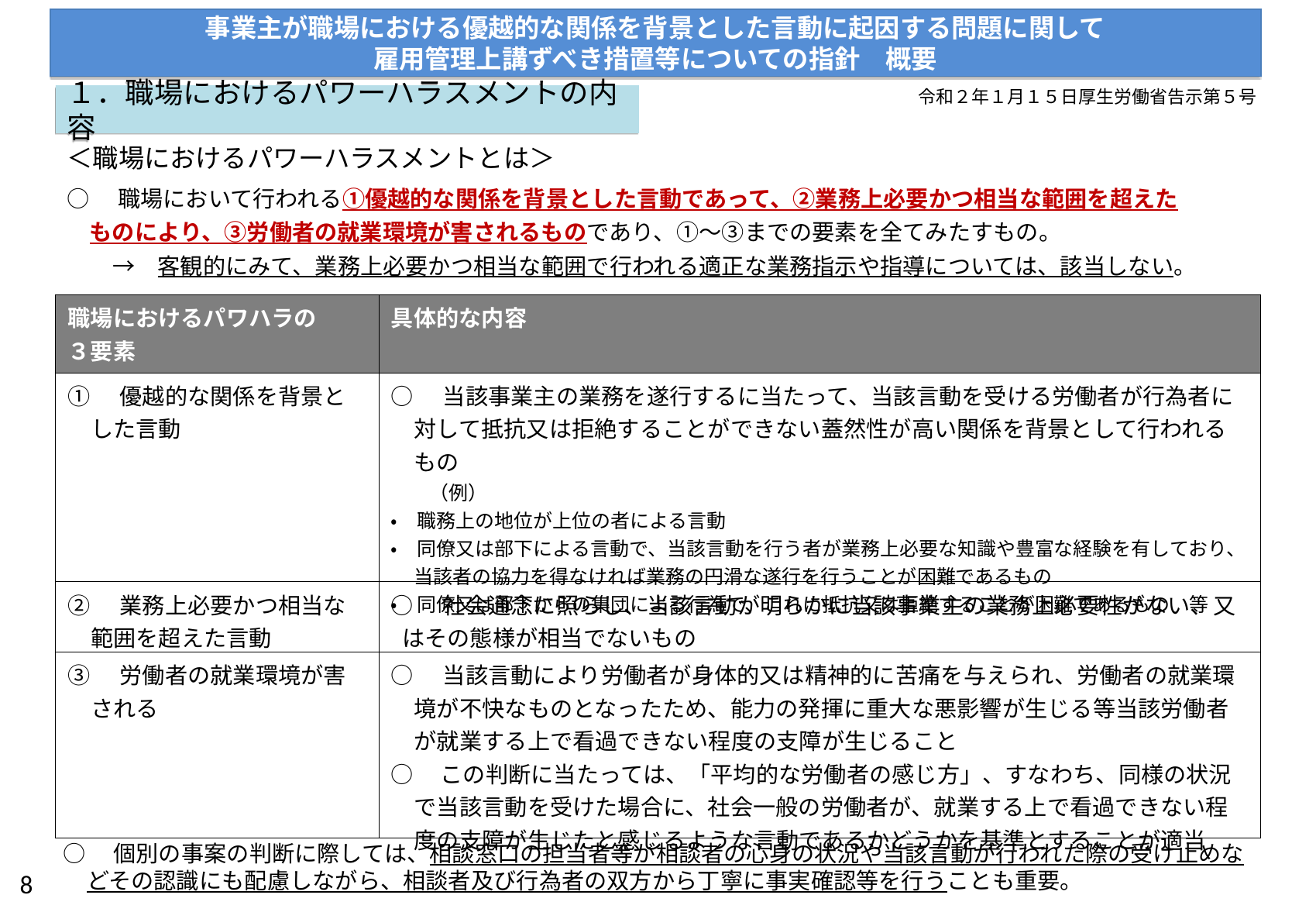

事業主が職場における優越的な関係を背景とした言動に起因する問題に関して
雇用管理上講ずべき措置等についての指針　概要
令和２年１月１５日厚生労働省告示第５号
１．職場におけるパワーハラスメントの内容
＜職場におけるパワーハラスメントとは＞
○　職場において行われる①優越的な関係を背景とした言動であって、②業務上必要かつ相当な範囲を超えた
　ものにより、③労働者の就業環境が害されるものであり、①～③までの要素を全てみたすもの。
　　→　客観的にみて、業務上必要かつ相当な範囲で行われる適正な業務指示や指導については、該当しない。
| 職場におけるパワハラの ３要素 | 具体的な内容 |
| --- | --- |
| ①　優越的な関係を背景とした言動 | ○　当該事業主の業務を遂行するに当たって、当該言動を受ける労働者が行為者に対して抵抗又は拒絶することができない蓋然性が高い関係を背景として行われるもの 　　（例） ・　職務上の地位が上位の者による言動 ・　同僚又は部下による言動で、当該言動を行う者が業務上必要な知識や豊富な経験を有しており、当該者の協力を得なければ業務の円滑な遂行を行うことが困難であるもの ・　同僚又は部下からの集団による行為で、これに抵抗又は拒絶することが困難であるもの　等 |
| ②　業務上必要かつ相当な範囲を超えた言動 | ○　社会通念に照らし、当該言動が明らかに当該事業主の業務上必要性がない、又はその態様が相当でないもの |
| ③　労働者の就業環境が害される | ○　当該言動により労働者が身体的又は精神的に苦痛を与えられ、労働者の就業環境が不快なものとなったため、能力の発揮に重大な悪影響が生じる等当該労働者が就業する上で看過できない程度の支障が生じること ○ この判断に当たっては、「平均的な労働者の感じ方」、すなわち、同様の状況で当該言動を受けた場合に、社会一般の労働者が、就業する上で看過できない程度の支障が生じたと感じるような言動であるかどうかを基準とすることが適当 |
○　個別の事案の判断に際しては、相談窓口の担当者等が相談者の心身の状況や当該言動が行われた際の受け止めなどその認識にも配慮しながら、相談者及び行為者の双方から丁寧に事実確認等を行うことも重要。
8